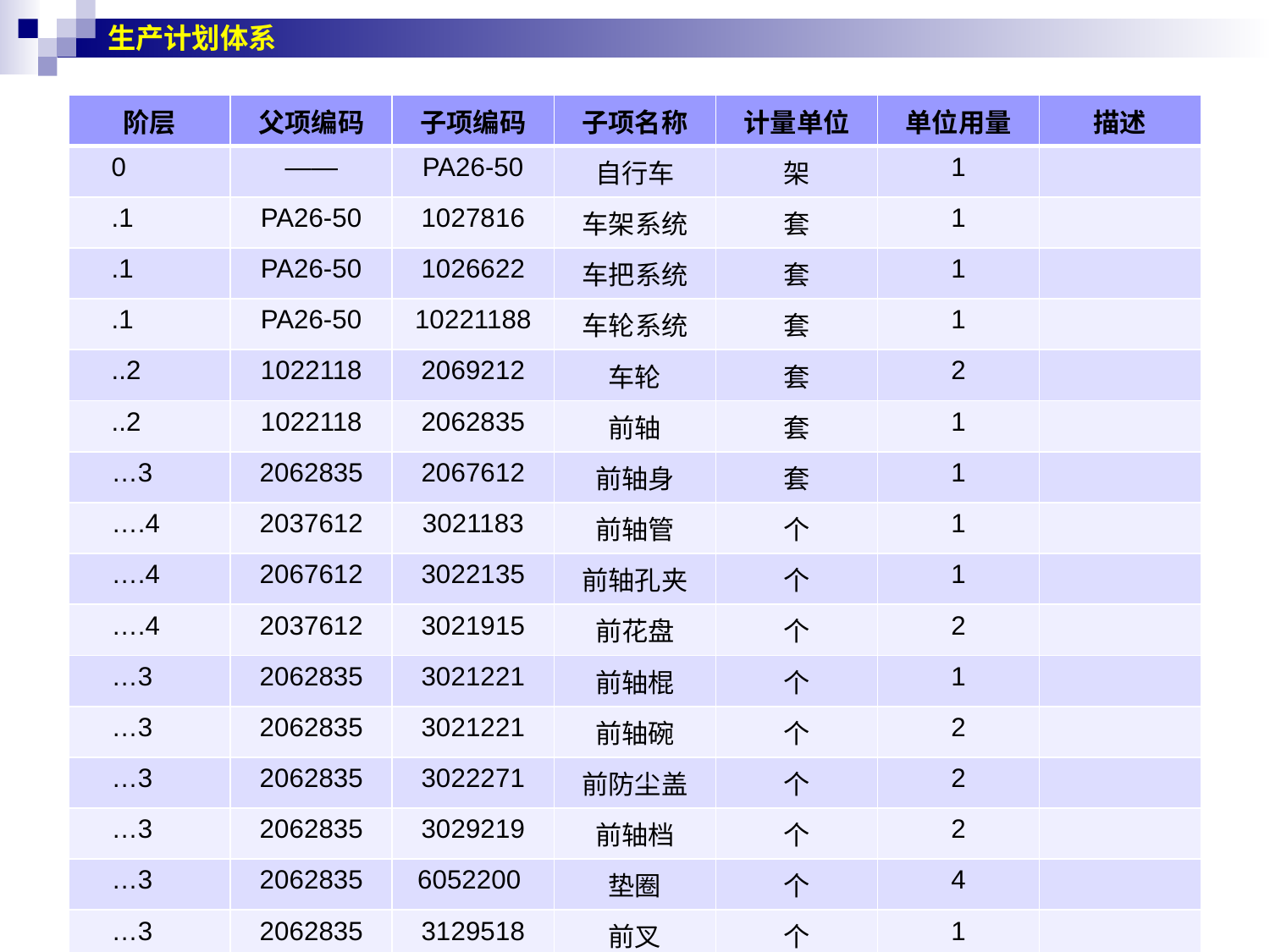

生产计划体系
# 1 物料及物料清单
| 阶层 | 父项编码 | 子项编码 | 子项名称 | 计量单位 | 单位用量 | 描述 |
| --- | --- | --- | --- | --- | --- | --- |
| 0 | —— | PA26-50 | 自行车 | 架 | 1 |  |
| .1 | PA26-50 | 1027816 | 车架系统 | 套 | 1 |  |
| .1 | PA26-50 | 1026622 | 车把系统 | 套 | 1 |  |
| .1 | PA26-50 | 10221188 | 车轮系统 | 套 | 1 |  |
| ..2 | 1022118 | 2069212 | 车轮 | 套 | 2 |  |
| ..2 | 1022118 | 2062835 | 前轴 | 套 | 1 |  |
| …3 | 2062835 | 2067612 | 前轴身 | 套 | 1 |  |
| ….4 | 2037612 | 3021183 | 前轴管 | 个 | 1 |  |
| ….4 | 2067612 | 3022135 | 前轴孔夹 | 个 | 1 |  |
| ….4 | 2037612 | 3021915 | 前花盘 | 个 | 2 |  |
| …3 | 2062835 | 3021221 | 前轴棍 | 个 | 1 |  |
| …3 | 2062835 | 3021221 | 前轴碗 | 个 | 2 |  |
| …3 | 2062835 | 3022271 | 前防尘盖 | 个 | 2 |  |
| …3 | 2062835 | 3029219 | 前轴档 | 个 | 2 |  |
| …3 | 2062835 | 6052200 | 垫圈 | 个 | 4 |  |
| …3 | 2062835 | 3129518 | 前叉 | 个 | 1 |  |
| …3 | 2062835 | 6081100 | 螺母 | 个 | 2 |  |
| ..2 | 1022118 | 2061635 | 后轴 | 套 | 1 |  |
物料清单的输出格式
多阶BOM展开